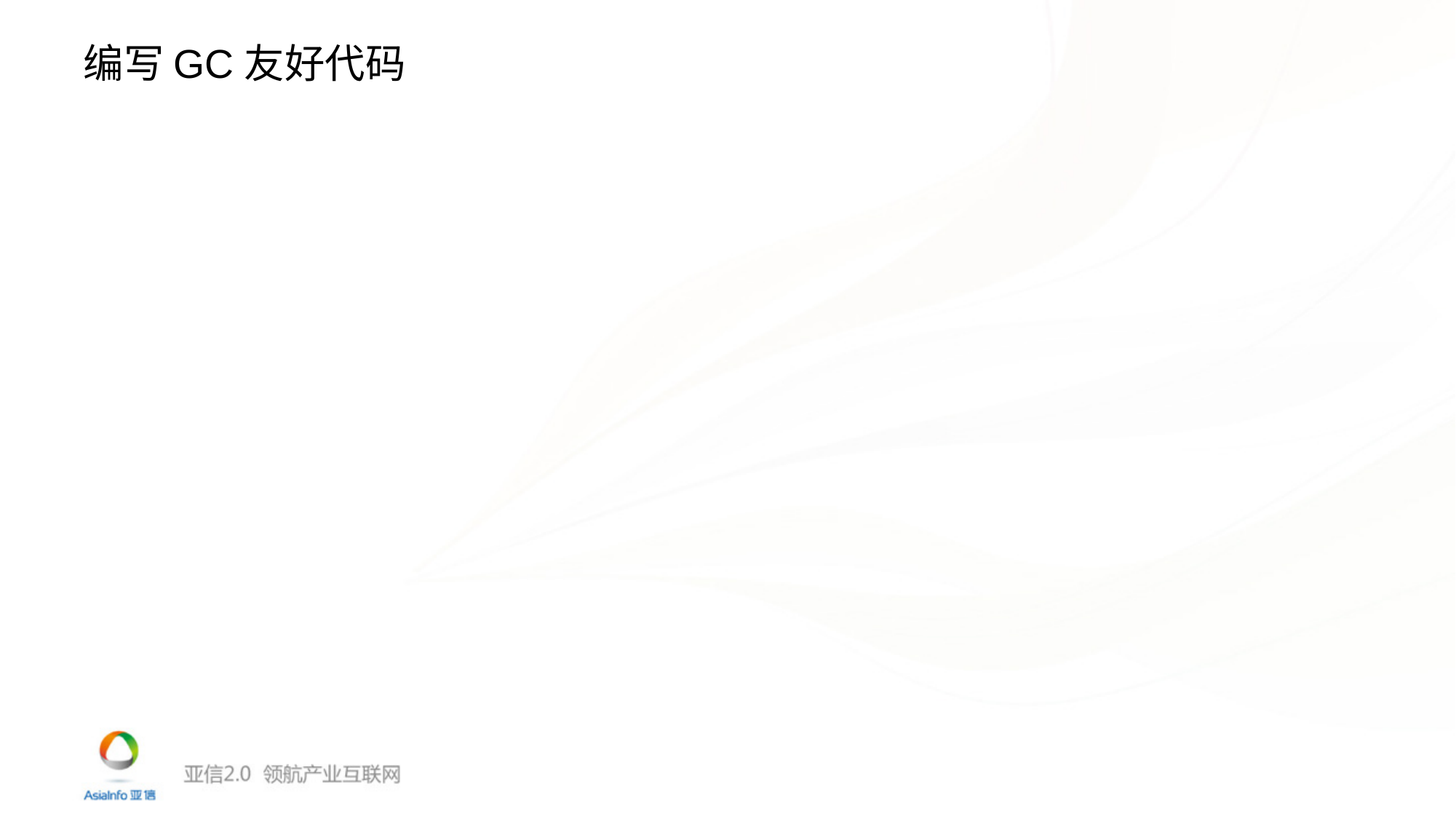

# 编写GC友好代码
使用更多生命周期短的、小的、不改变指向(immutable)的对象
不要害怕创建临时对象作为中间计算的结果